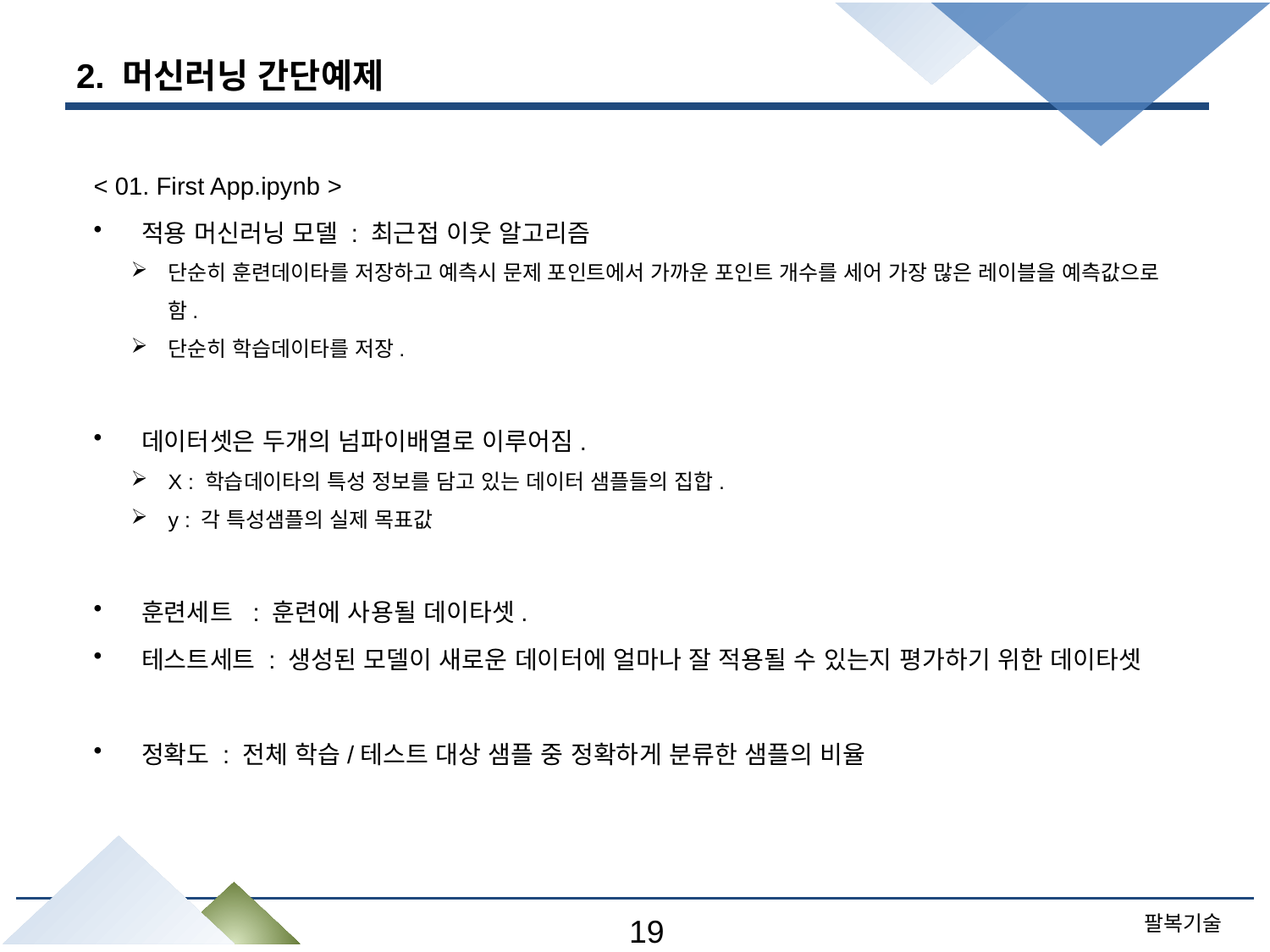

# 2. 머신러닝 간단예제
< 01. First App.ipynb >
적용 머신러닝 모델 : 최근접 이웃 알고리즘
단순히 훈련데이타를 저장하고 예측시 문제 포인트에서 가까운 포인트 개수를 세어 가장 많은 레이블을 예측값으로 함.
단순히 학습데이타를 저장.

데이터셋은 두개의 넘파이배열로 이루어짐.
X : 학습데이타의 특성 정보를 담고 있는 데이터 샘플들의 집합.
y : 각 특성샘플의 실제 목표값

훈련세트  : 훈련에 사용될 데이타셋.
테스트세트 : 생성된 모델이 새로운 데이터에 얼마나 잘 적용될 수 있는지 평가하기 위한 데이타셋

정확도 : 전체 학습/테스트 대상 샘플 중 정확하게 분류한 샘플의 비율
19